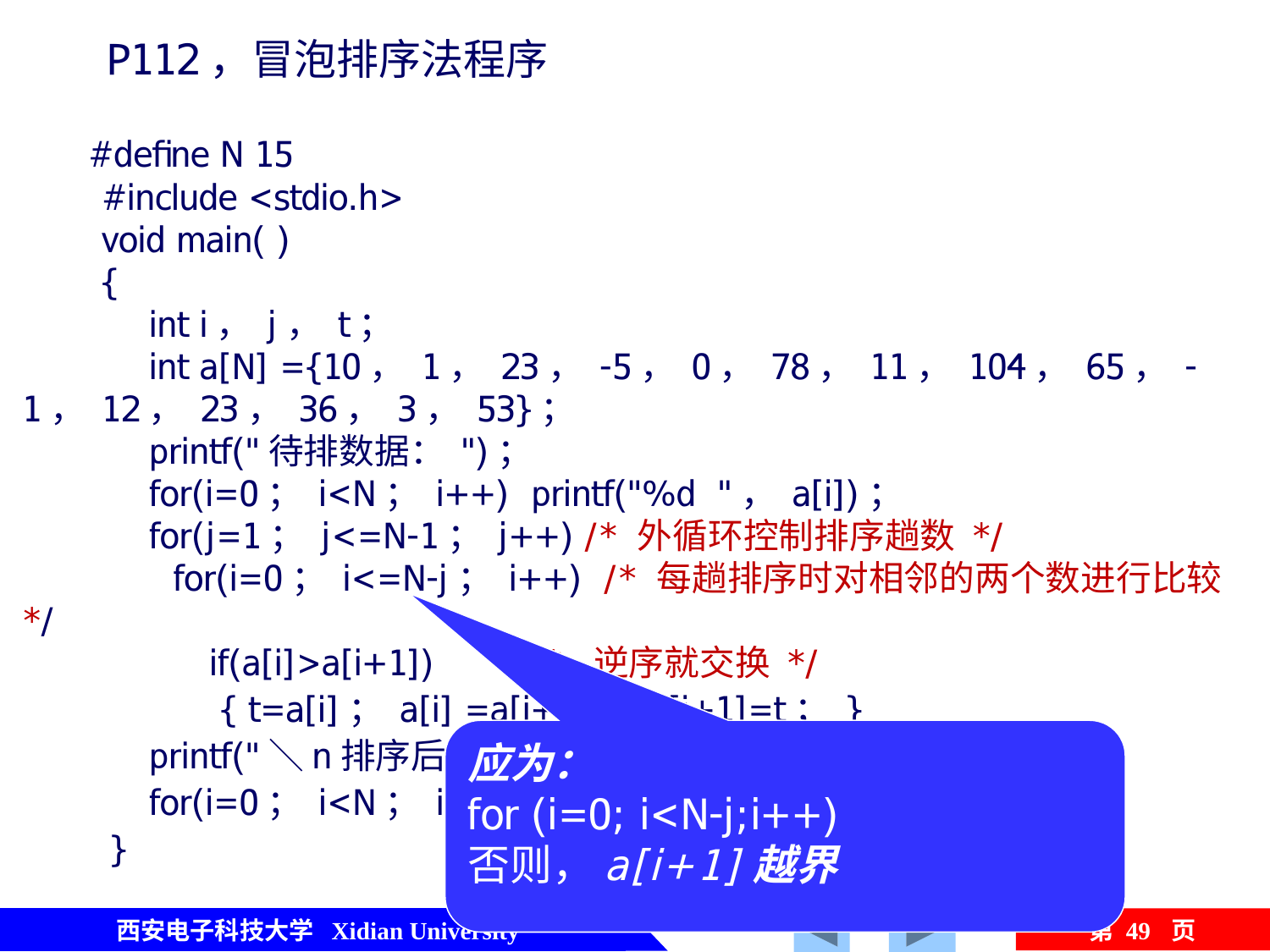

P112，冒泡排序法程序
      #define N 15
　　#include <stdio.h>
　　void main( )
　　{
　　	int i， j， t；
　　	int a[N] ={10， 1， 23， -5， 0， 78， 11， 104， 65， -1， 12， 23， 36， 3， 53}；
　　	printf("待排数据： ")；
　　  	for(i=0； i<N； i++)  printf("%d  "， a[i])；
　　  	for(j=1； j<=N-1； j++) /* 外循环控制排序趟数 */
　　  	  for(i=0； i<=N-j； i++)  /* 每趟排序时对相邻的两个数进行比较 */
                 if(a[i]>a[i+1])	/*  逆序就交换 */
                  { t=a[i]； a[i] =a[i+1]； a[i+1]=t； }
　　  	printf("＼n排序后： ")；
　　 	for(i=0； i<N； i++)   printf("%d "， a[i])；
        }
应为：
for (i=0; i<N-j;i++)
否则，a[i+1]越界